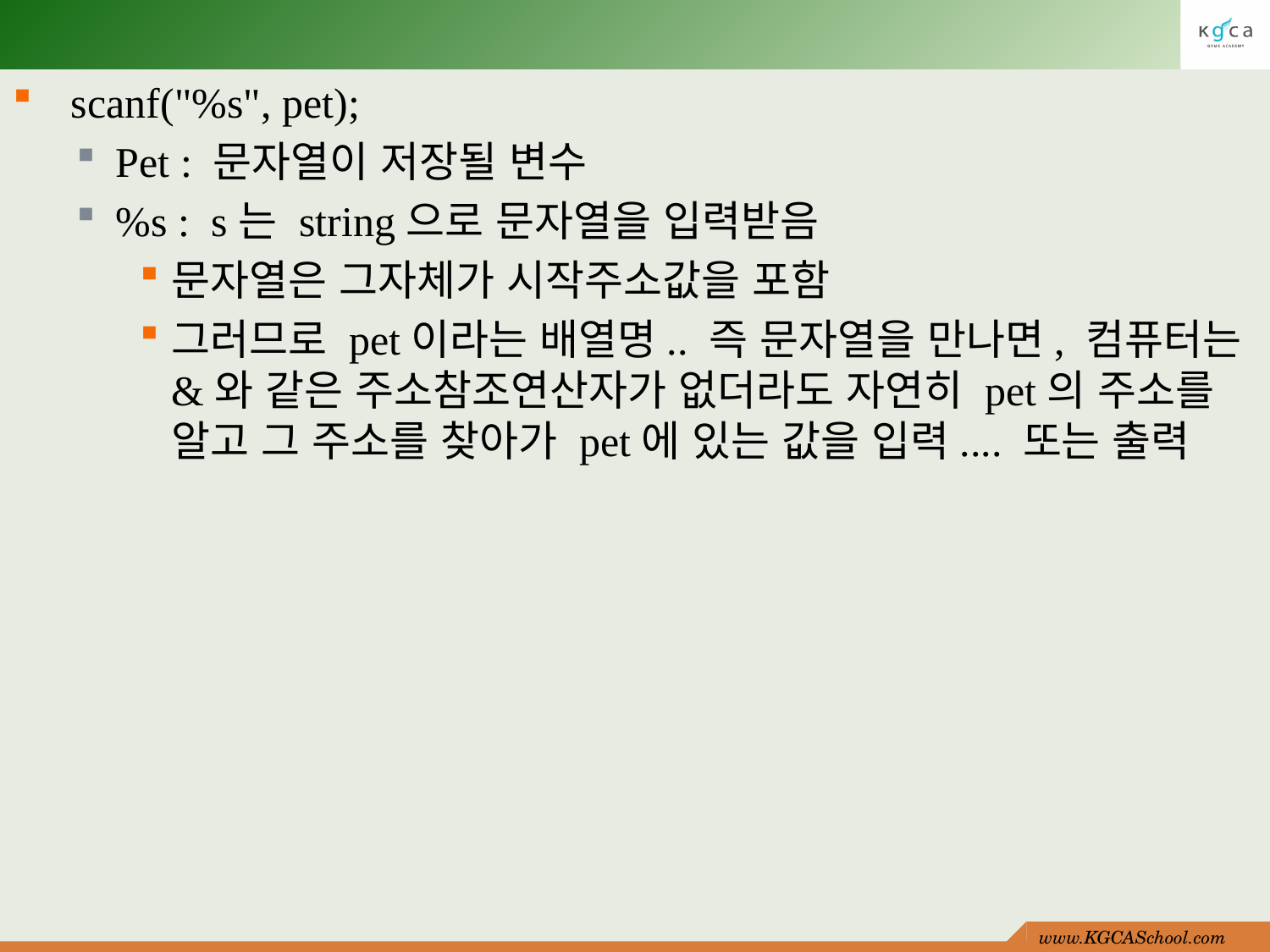

#
 scanf("%s", pet);
Pet : 문자열이 저장될 변수
%s :  s는 string으로 문자열을 입력받음
문자열은 그자체가 시작주소값을 포함
그러므로 pet이라는 배열명.. 즉 문자열을 만나면, 컴퓨터는 &와 같은 주소참조연산자가 없더라도 자연히 pet의 주소를 알고 그 주소를 찾아가 pet에 있는 값을 입력.... 또는 출력